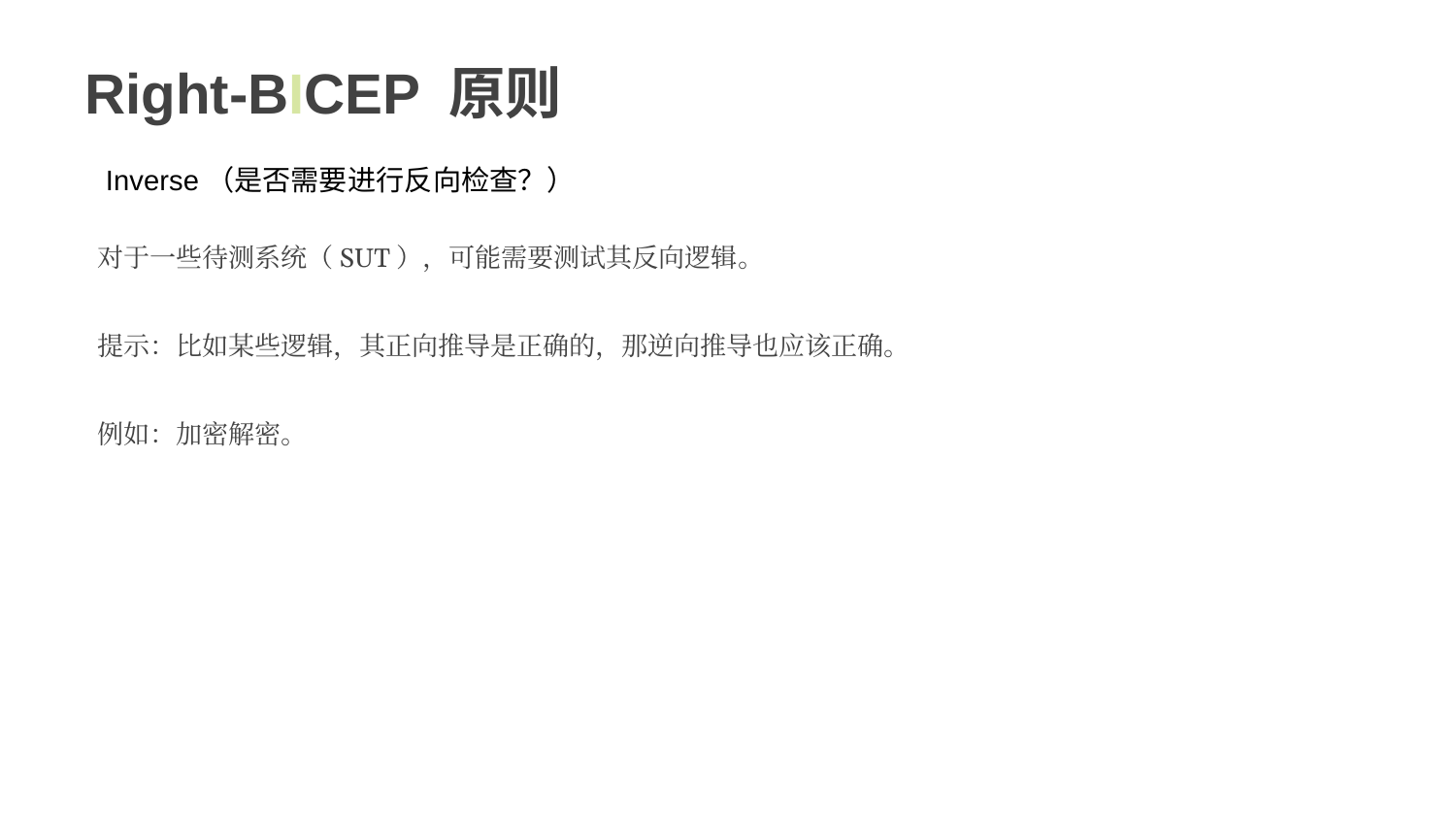

# Right-BICEP 原则
Inverse（是否需要进行反向检查？）
对于一些待测系统（SUT），可能需要测试其反向逻辑。

提示：比如某些逻辑，其正向推导是正确的，那逆向推导也应该正确。

例如：加密解密。